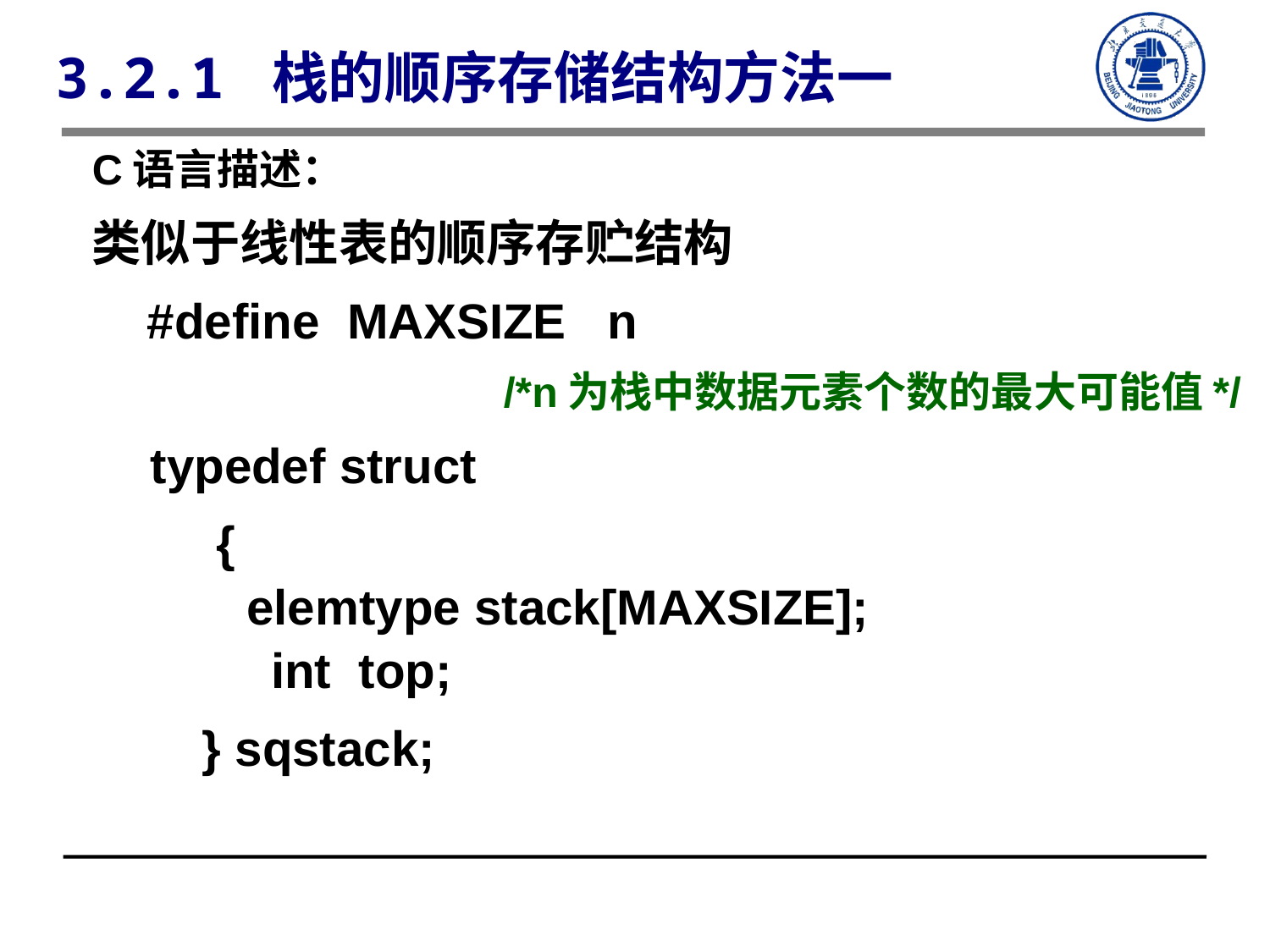

3.2.1 栈的顺序存储结构方法一
C语言描述：
类似于线性表的顺序存贮结构
    #define  MAXSIZE   n
/*n为栈中数据元素个数的最大可能值*/
      typedef struct
         {
	  elemtype stack[MAXSIZE];
             int  top;
        } sqstack;